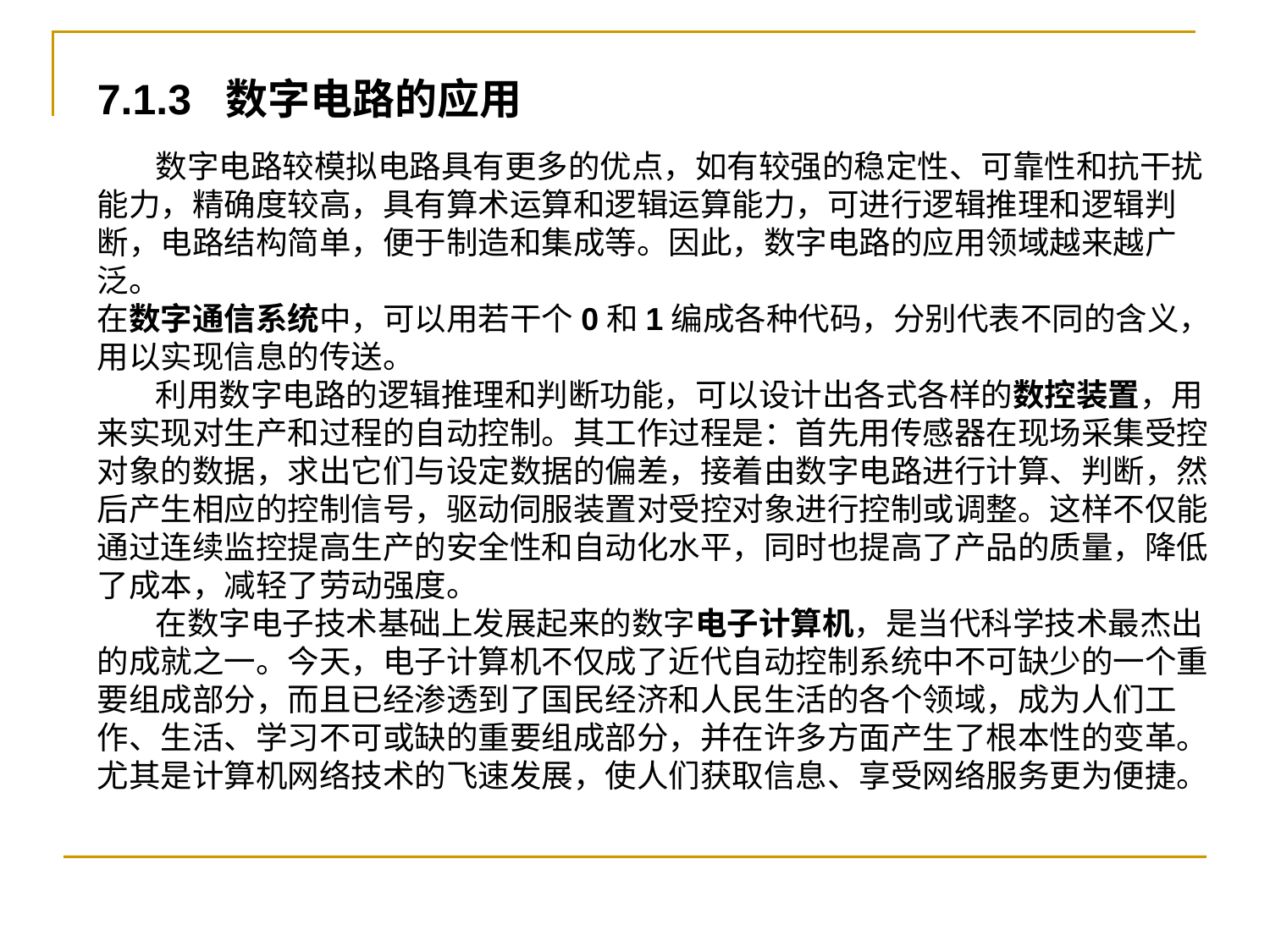

7.1.3  数字电路的应用
       数字电路较模拟电路具有更多的优点，如有较强的稳定性、可靠性和抗干扰能力，精确度较高，具有算术运算和逻辑运算能力，可进行逻辑推理和逻辑判断，电路结构简单，便于制造和集成等。因此，数字电路的应用领域越来越广泛。
在数字通信系统中，可以用若干个0和1编成各种代码，分别代表不同的含义，用以实现信息的传送。
       利用数字电路的逻辑推理和判断功能，可以设计出各式各样的数控装置，用来实现对生产和过程的自动控制。其工作过程是：首先用传感器在现场采集受控对象的数据，求出它们与设定数据的偏差，接着由数字电路进行计算、判断，然后产生相应的控制信号，驱动伺服装置对受控对象进行控制或调整。这样不仅能通过连续监控提高生产的安全性和自动化水平，同时也提高了产品的质量，降低了成本，减轻了劳动强度。
       在数字电子技术基础上发展起来的数字电子计算机，是当代科学技术最杰出的成就之一。今天，电子计算机不仅成了近代自动控制系统中不可缺少的一个重要组成部分，而且已经渗透到了国民经济和人民生活的各个领域，成为人们工作、生活、学习不可或缺的重要组成部分，并在许多方面产生了根本性的变革。尤其是计算机网络技术的飞速发展，使人们获取信息、享受网络服务更为便捷。